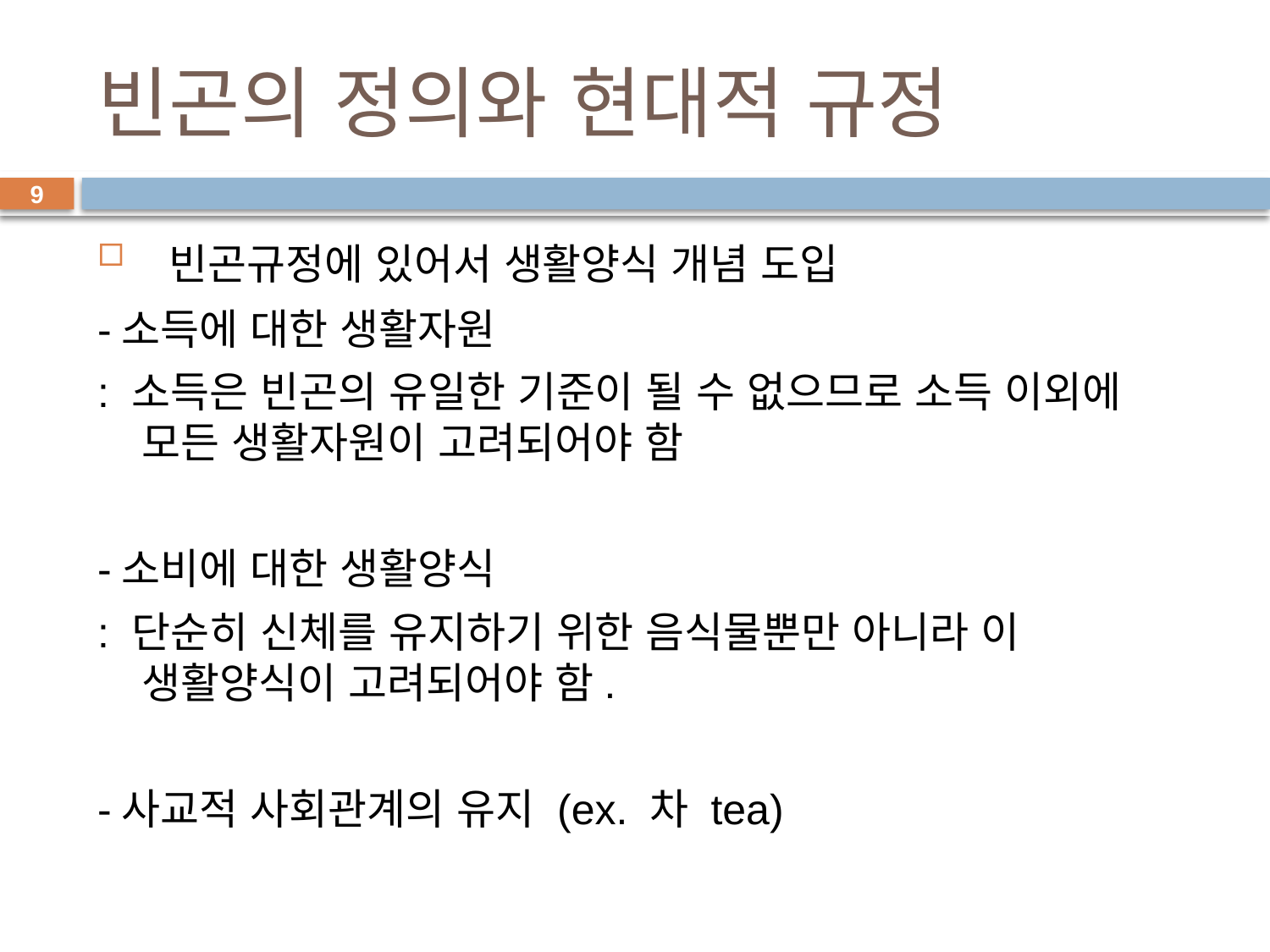

# 빈곤의 정의와 현대적 규정
9
 빈곤규정에 있어서 생활양식 개념 도입
-소득에 대한 생활자원
: 소득은 빈곤의 유일한 기준이 될 수 없으므로 소득 이외에 모든 생활자원이 고려되어야 함

-소비에 대한 생활양식
: 단순히 신체를 유지하기 위한 음식물뿐만 아니라 이 생활양식이 고려되어야 함.

-사교적 사회관계의 유지 (ex. 차 tea)